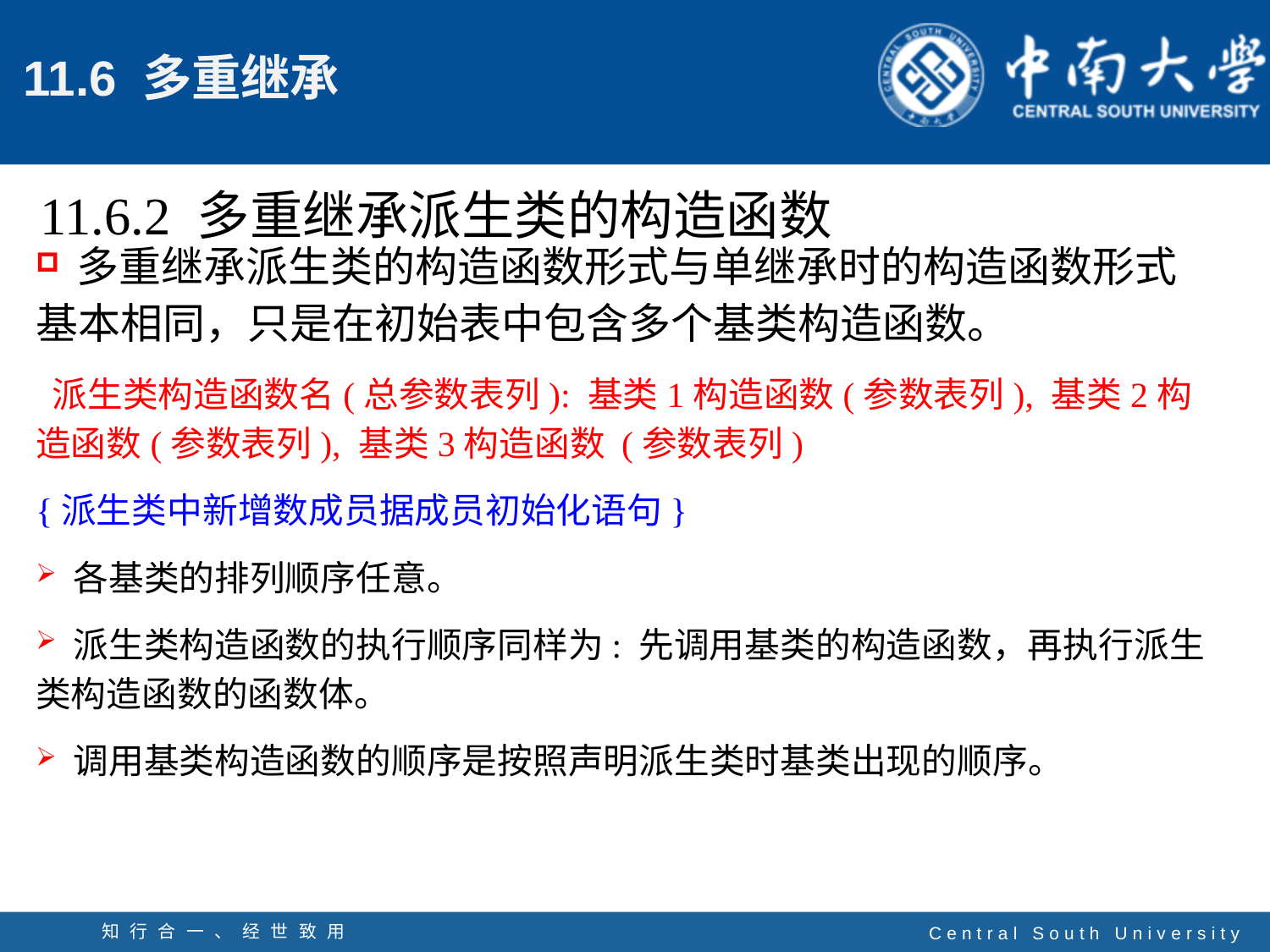

11.6.2 多重继承派生类的构造函数
 多重继承派生类的构造函数形式与单继承时的构造函数形式基本相同，只是在初始表中包含多个基类构造函数。
 派生类构造函数名(总参数表列): 基类1构造函数(参数表列), 基类2构造函数(参数表列), 基类3构造函数 (参数表列)
{派生类中新增数成员据成员初始化语句}
 各基类的排列顺序任意。
 派生类构造函数的执行顺序同样为: 先调用基类的构造函数，再执行派生类构造函数的函数体。
 调用基类构造函数的顺序是按照声明派生类时基类出现的顺序。

知行合一、经世致用
自强不息 厚德载物
Central South University